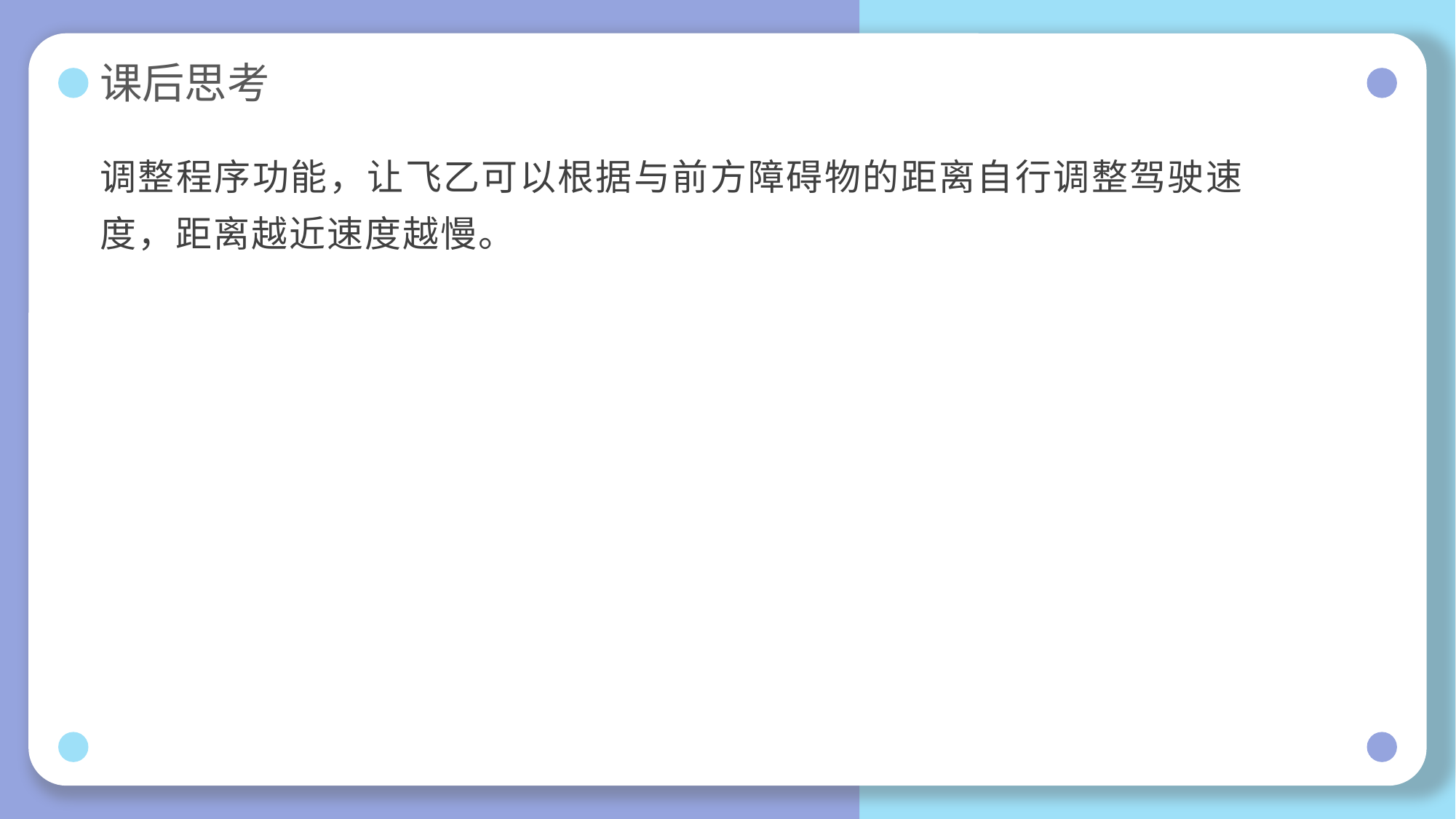

# 课后思考
调整程序功能，让飞乙可以根据与前方障碍物的距离自行调整驾驶速度，距离越近速度越慢。